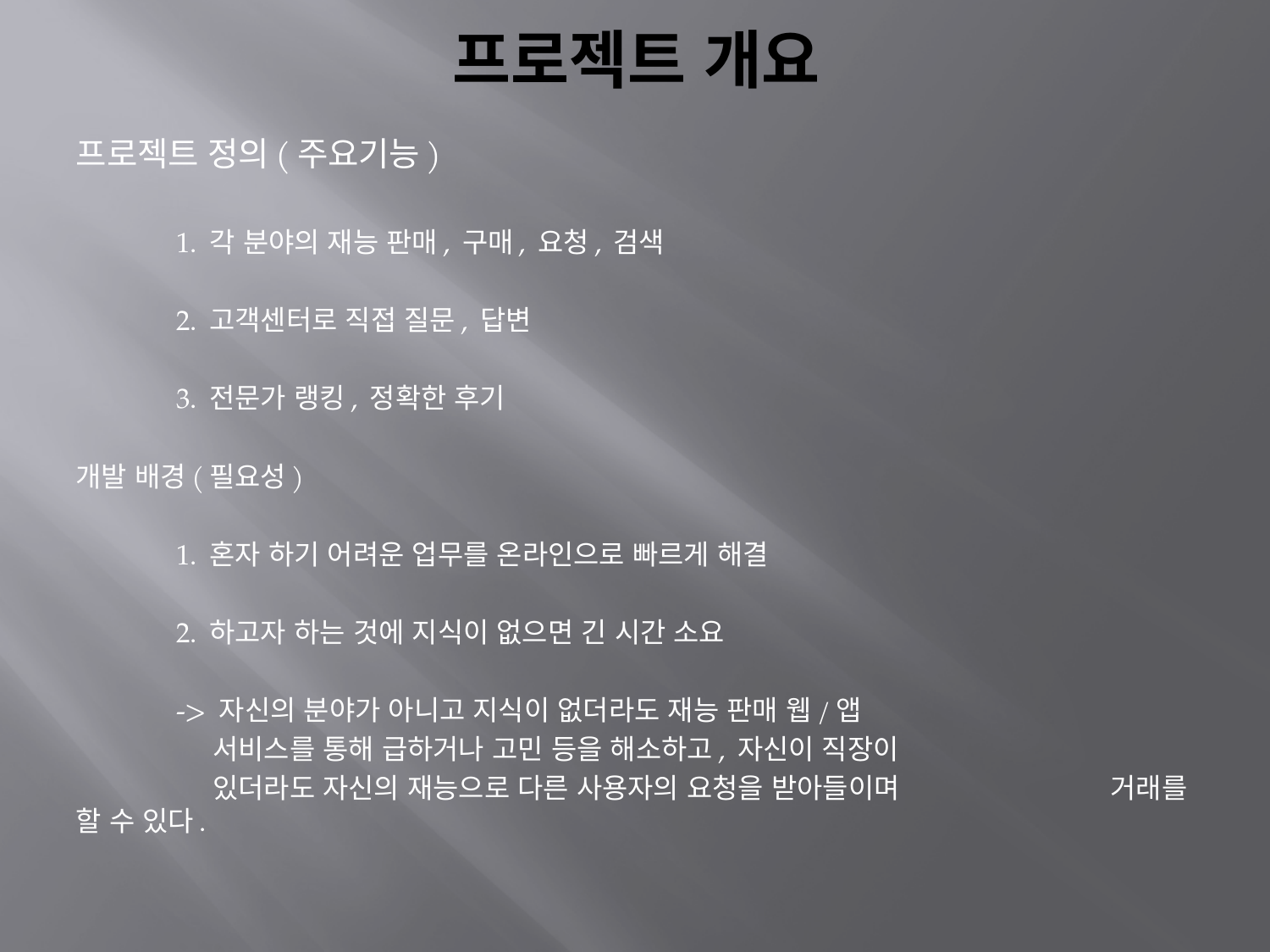

# 프로젝트 개요
프로젝트 정의(주요기능)

	1. 각 분야의 재능 판매, 구매, 요청, 검색

	2. 고객센터로 직접 질문, 답변

	3. 전문가 랭킹, 정확한 후기

개발 배경(필요성)

	1. 혼자 하기 어려운 업무를 온라인으로 빠르게 해결

	2. 하고자 하는 것에 지식이 없으면 긴 시간 소요

	-> 자신의 분야가 아니고 지식이 없더라도 재능 판매 웹/앱
	    서비스를 통해 급하거나 고민 등을 해소하고, 자신이 직장이
	    있더라도 자신의 재능으로 다른 사용자의 요청을 받아들이며 	      	    거래를 할 수 있다.